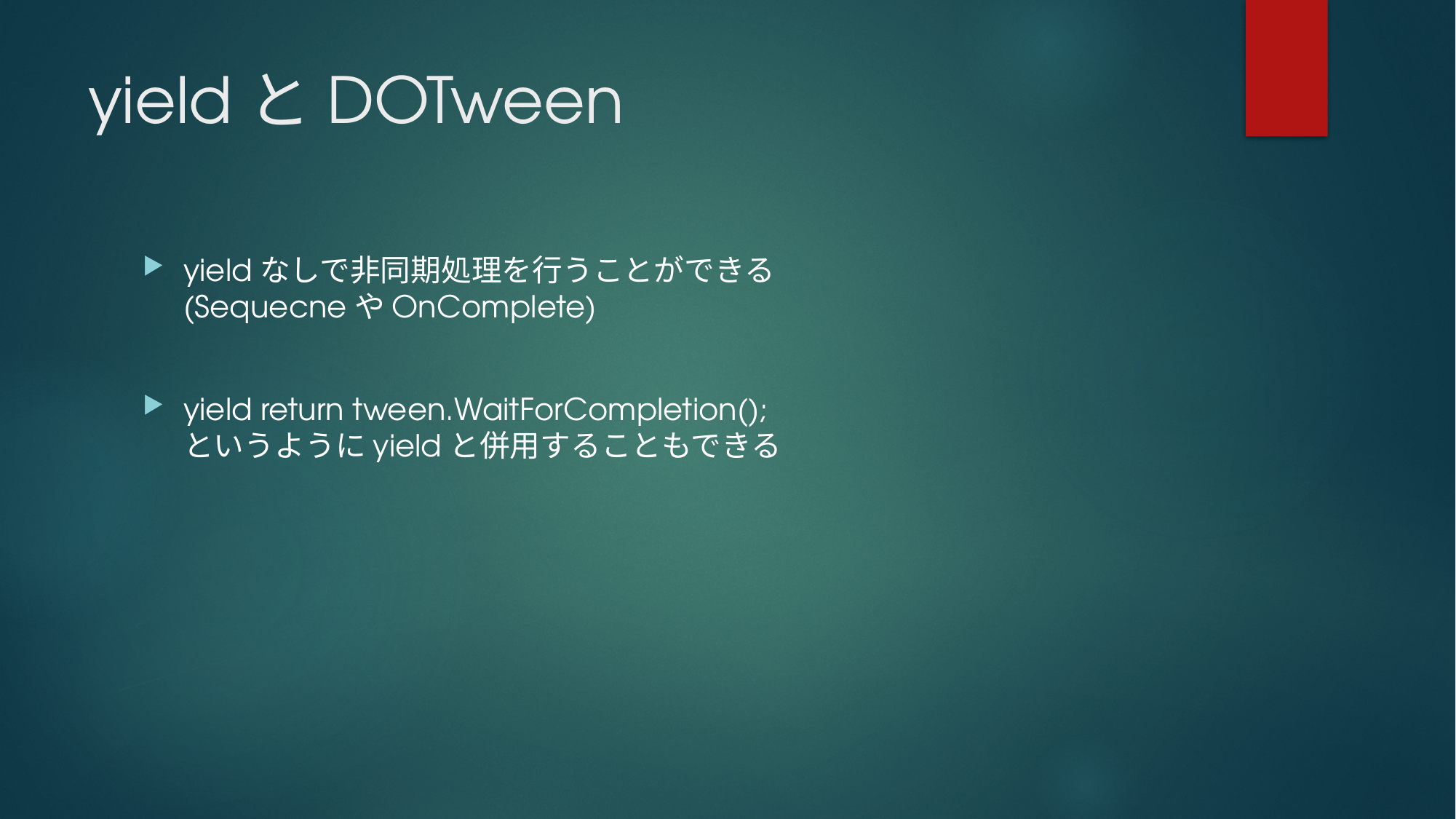

# yieldとDOTween
yieldなしで非同期処理を行うことができる
(SequecneやOnComplete)

yield return tween.WaitForCompletion();
というようにyieldと併用することもできる